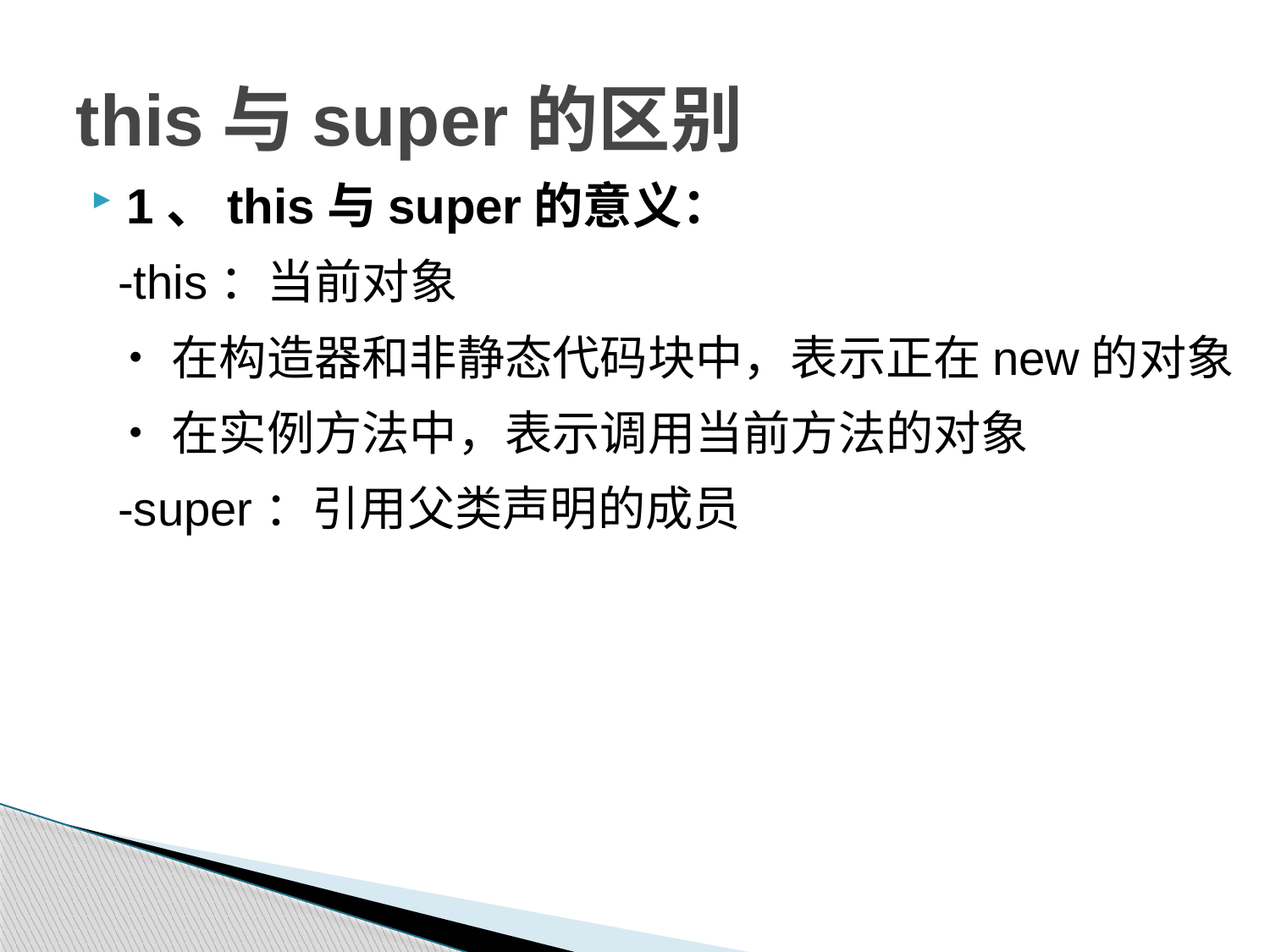

# this与super的区别
1、this与super的意义：
  -this：当前对象
  •在构造器和非静态代码块中，表示正在new的对象
  •在实例方法中，表示调用当前方法的对象
  -super：引用父类声明的成员